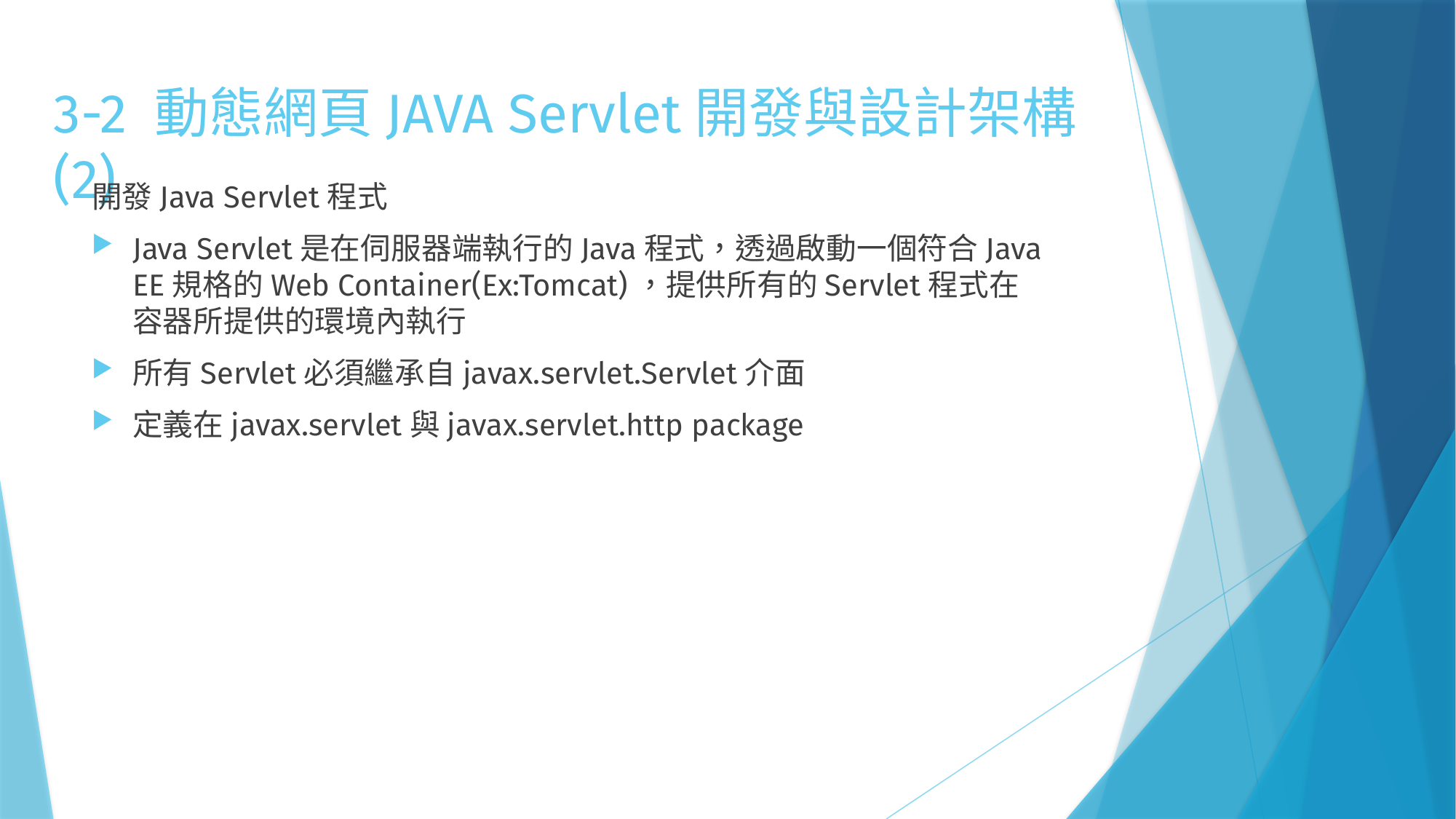

# 3-2 動態網頁JAVA Servlet開發與設計架構(2)
開發Java Servlet程式
Java Servlet是在伺服器端執行的Java程式，透過啟動一個符合Java EE規格的Web Container(Ex:Tomcat)，提供所有的Servlet程式在容器所提供的環境內執行
所有Servlet必須繼承自javax.servlet.Servlet介面
定義在javax.servlet與javax.servlet.http package